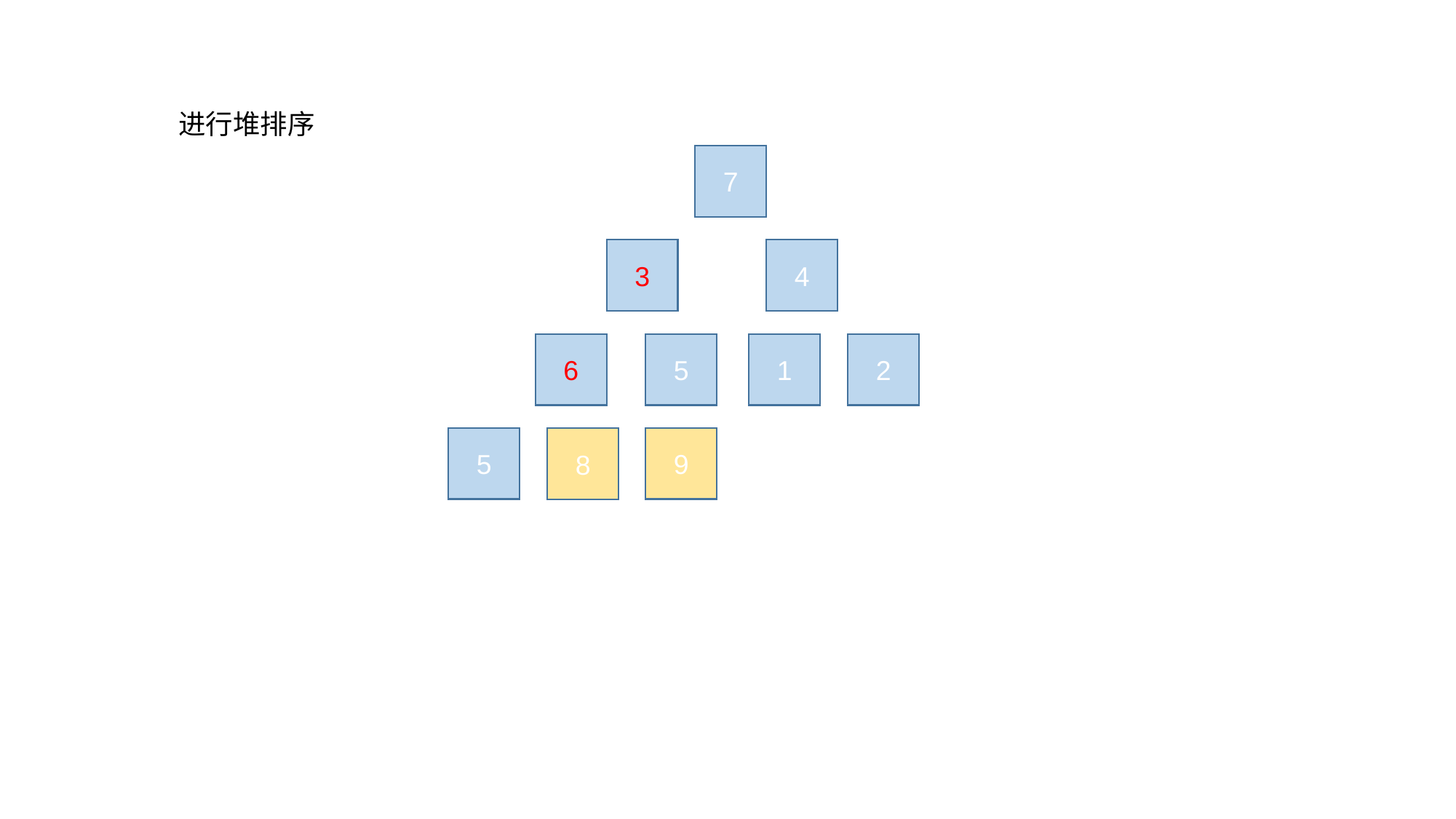

进行堆排序
7
3
4
6
5
1
2
5
9
8